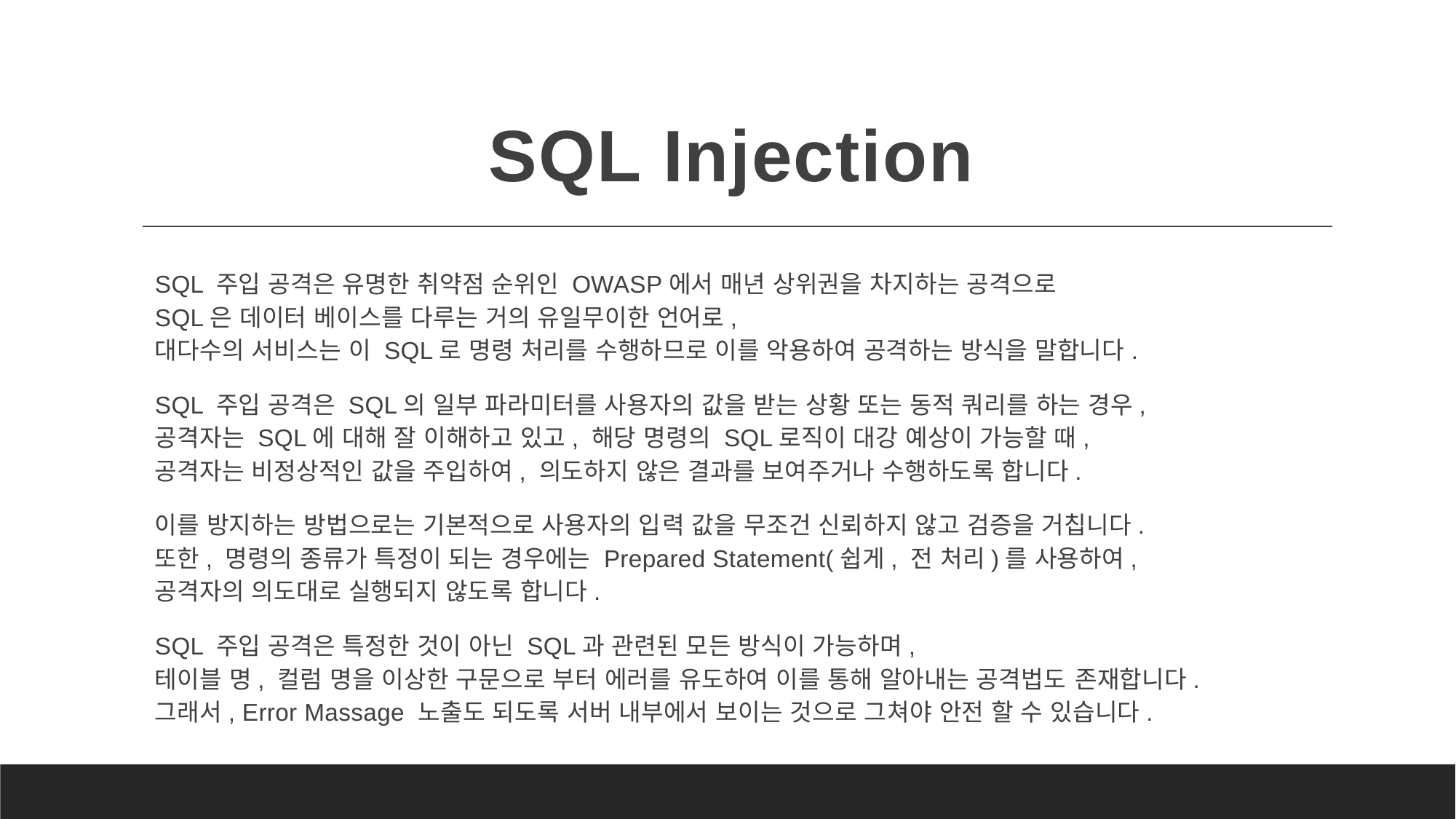

# SQL Injection
SQL 주입 공격은 유명한 취약점 순위인 OWASP에서 매년 상위권을 차지하는 공격으로
SQL은 데이터 베이스를 다루는 거의 유일무이한 언어로,
대다수의 서비스는 이 SQL로 명령 처리를 수행하므로 이를 악용하여 공격하는 방식을 말합니다.
SQL 주입 공격은 SQL의 일부 파라미터를 사용자의 값을 받는 상황 또는 동적 쿼리를 하는 경우,
공격자는 SQL에 대해 잘 이해하고 있고, 해당 명령의 SQL로직이 대강 예상이 가능할 때,
공격자는 비정상적인 값을 주입하여, 의도하지 않은 결과를 보여주거나 수행하도록 합니다.
이를 방지하는 방법으로는 기본적으로 사용자의 입력 값을 무조건 신뢰하지 않고 검증을 거칩니다.
또한, 명령의 종류가 특정이 되는 경우에는 Prepared Statement(쉽게, 전 처리)를 사용하여,
공격자의 의도대로 실행되지 않도록 합니다.
SQL 주입 공격은 특정한 것이 아닌 SQL과 관련된 모든 방식이 가능하며,
테이블 명, 컬럼 명을 이상한 구문으로 부터 에러를 유도하여 이를 통해 알아내는 공격법도 존재합니다.
그래서, Error Massage 노출도 되도록 서버 내부에서 보이는 것으로 그쳐야 안전 할 수 있습니다.